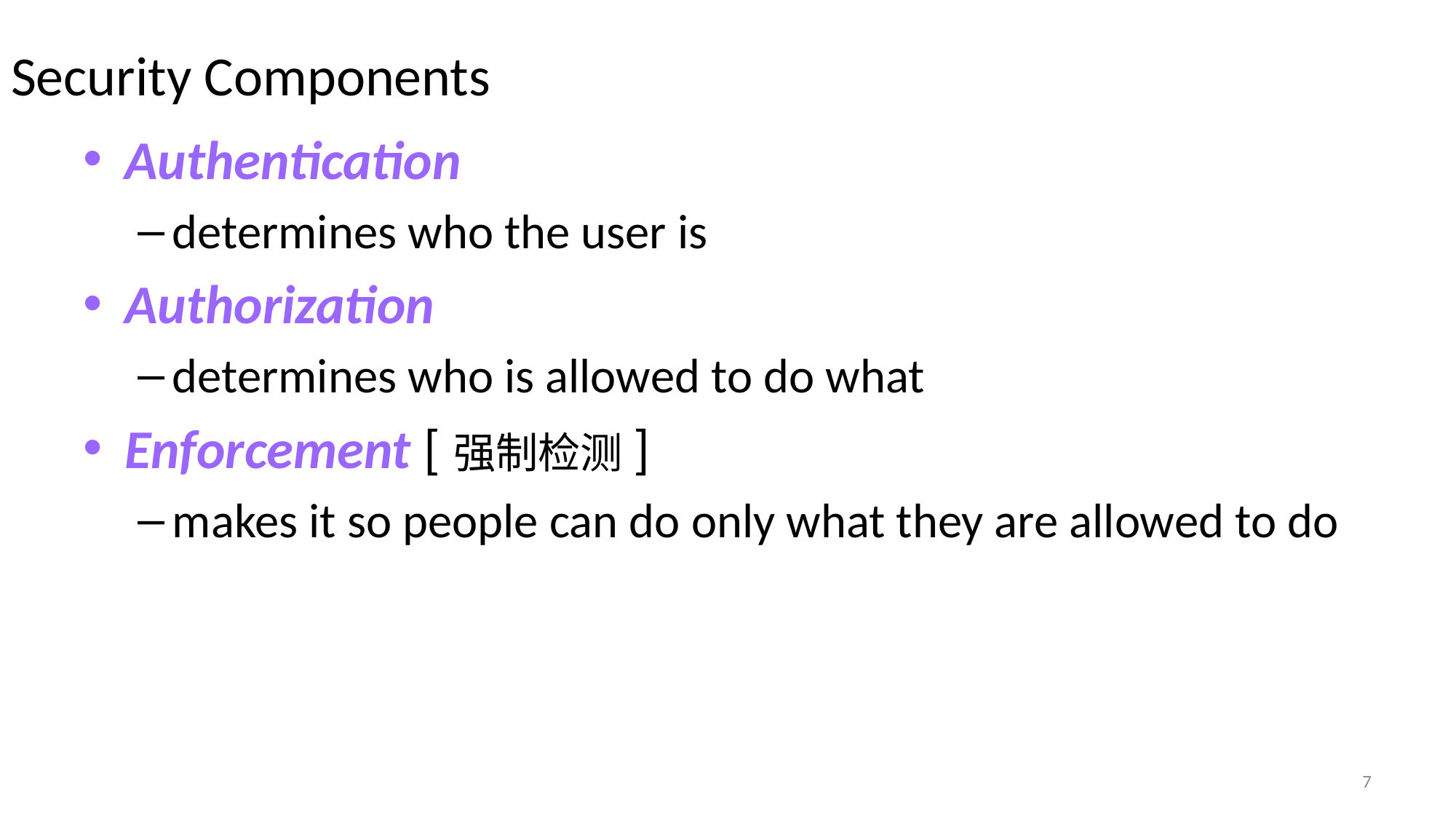

# Security Components
Authentication
determines who the user is
Authorization
determines who is allowed to do what
Enforcement [强制检测]
makes it so people can do only what they are allowed to do
7